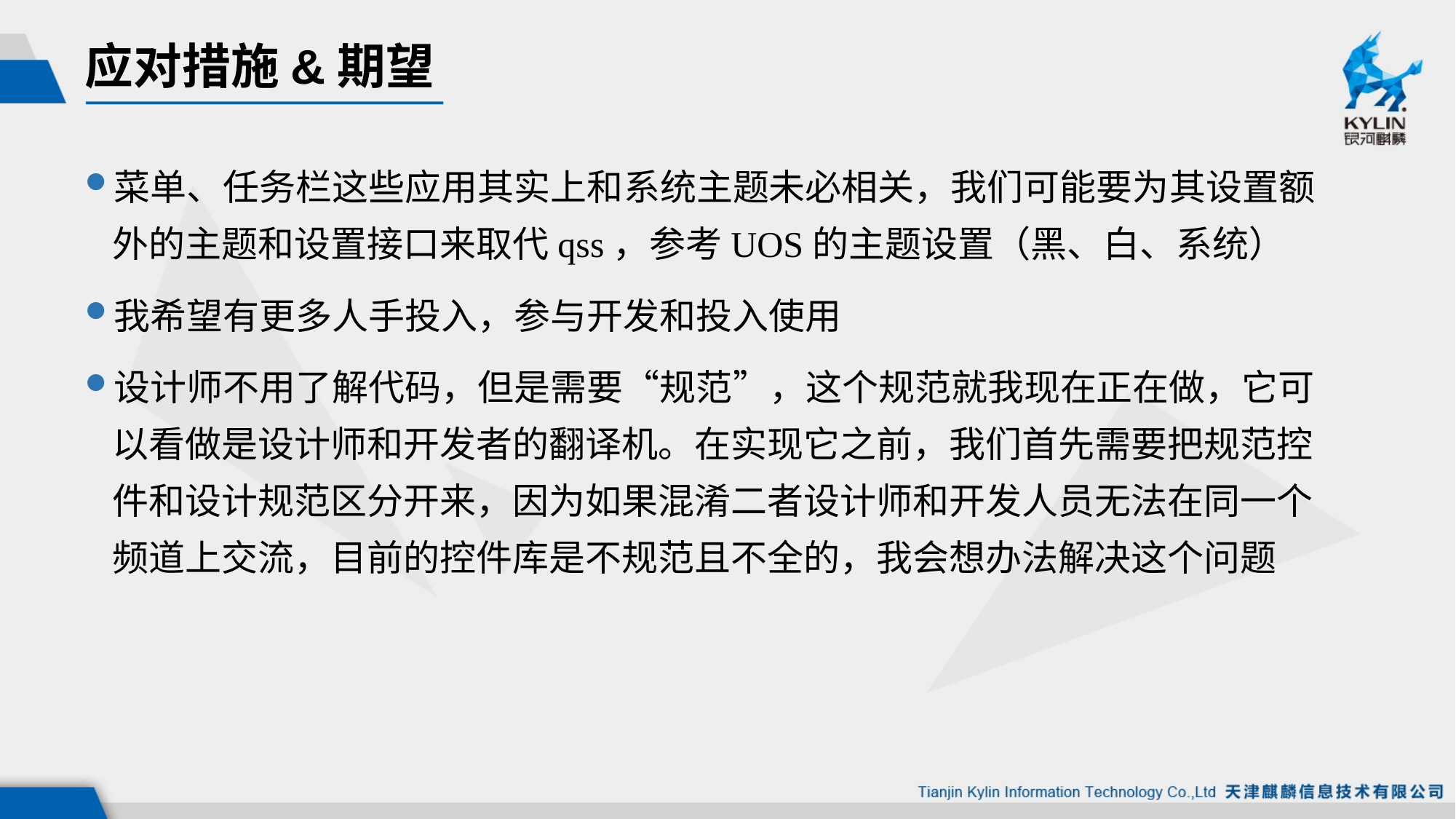

# 应对措施&期望
菜单、任务栏这些应用其实上和系统主题未必相关，我们可能要为其设置额外的主题和设置接口来取代qss，参考UOS的主题设置（黑、白、系统）
我希望有更多人手投入，参与开发和投入使用
设计师不用了解代码，但是需要“规范”，这个规范就我现在正在做，它可以看做是设计师和开发者的翻译机。在实现它之前，我们首先需要把规范控件和设计规范区分开来，因为如果混淆二者设计师和开发人员无法在同一个频道上交流，目前的控件库是不规范且不全的，我会想办法解决这个问题